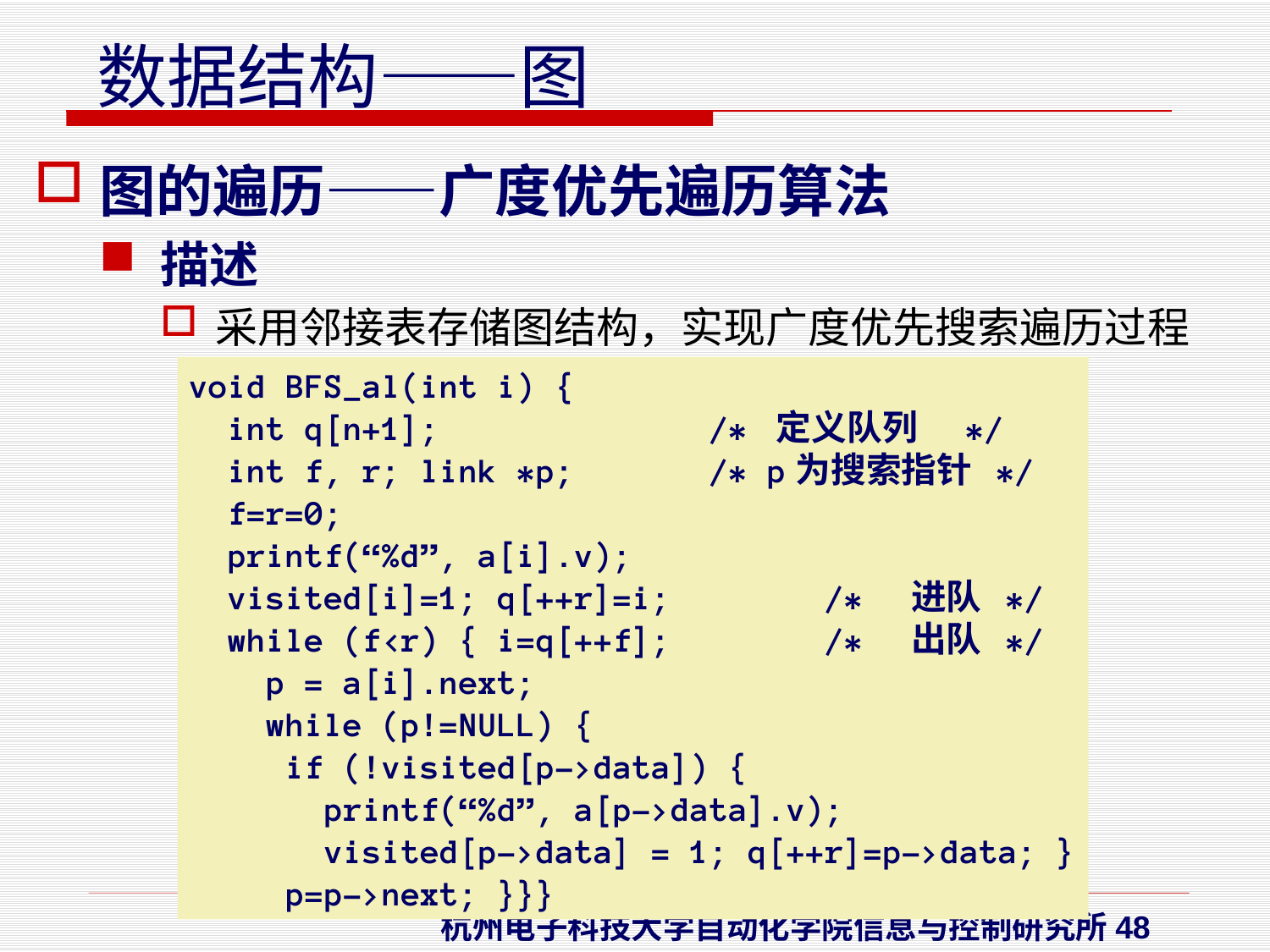

图的遍历——广度优先遍历算法
描述
采用邻接表存储图结构，实现广度优先搜索遍历过程
void BFS_al(int i) {
  int q[n+1];              /* 定义队列     */
  int f, r; link *p;       /* p为搜索指针  */
  f=r=0;
  printf(“%d”, a[i].v);
  visited[i]=1; q[++r]=i;        /*  进队  */
  while (f<r) { i=q[++f];        /*  出队  */
    p = a[i].next;
    while (p!=NULL) {
     if (!visited[p->data]) {
       printf(“%d”, a[p->data].v);
       visited[p->data] = 1; q[++r]=p->data; }
     p=p->next; }}}